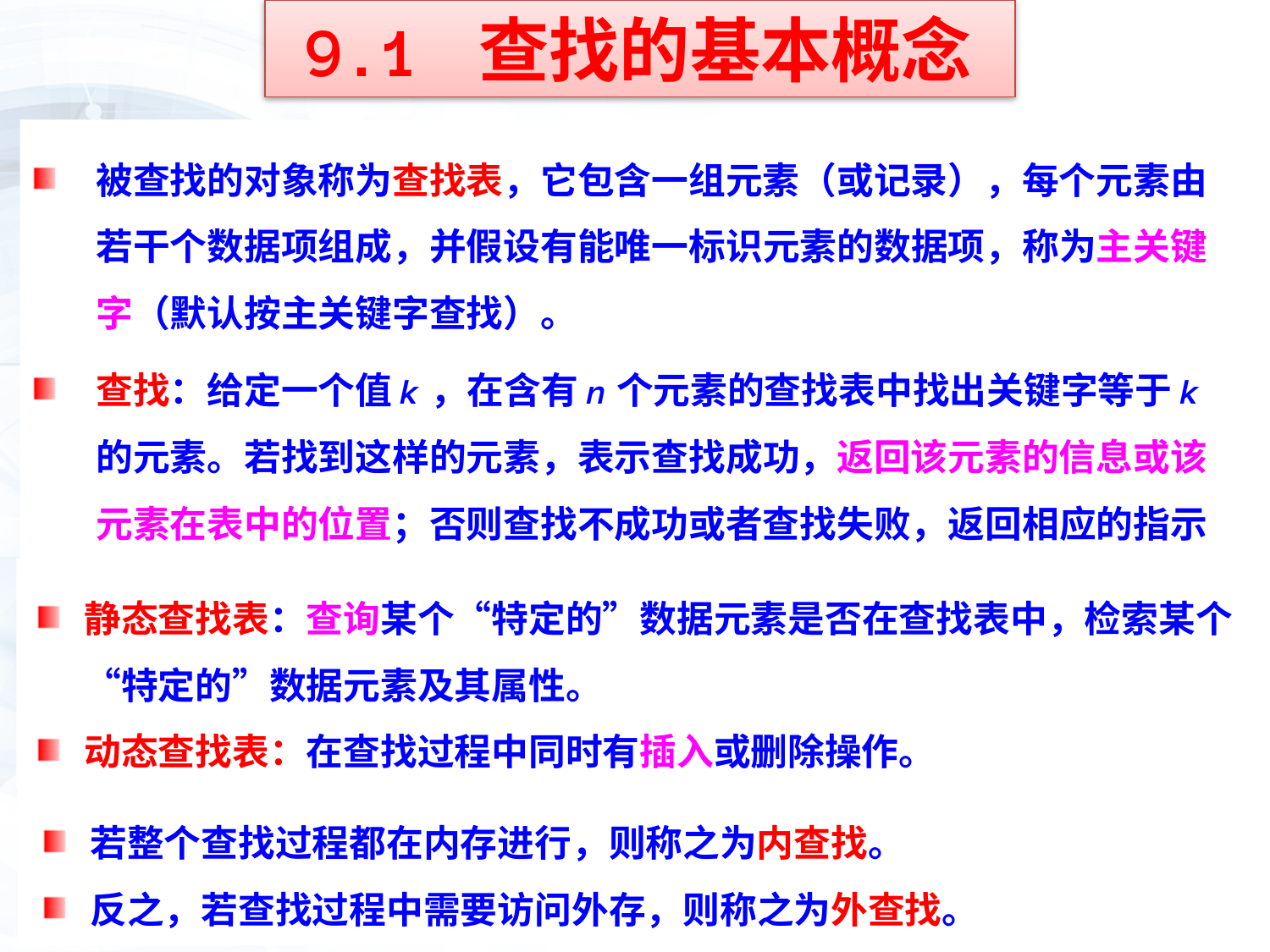

9.1 查找的基本概念
被查找的对象称为查找表，它包含一组元素（或记录），每个元素由若干个数据项组成，并假设有能唯一标识元素的数据项，称为主关键字（默认按主关键字查找）。
查找：给定一个值k，在含有n个元素的查找表中找出关键字等于k的元素。若找到这样的元素，表示查找成功，返回该元素的信息或该元素在表中的位置；否则查找不成功或者查找失败，返回相应的指示信息。
静态查找表：查询某个“特定的”数据元素是否在查找表中，检索某个“特定的”数据元素及其属性。
动态查找表：在查找过程中同时有插入或删除操作。
若整个查找过程都在内存进行，则称之为内查找。
反之，若查找过程中需要访问外存，则称之为外查找。